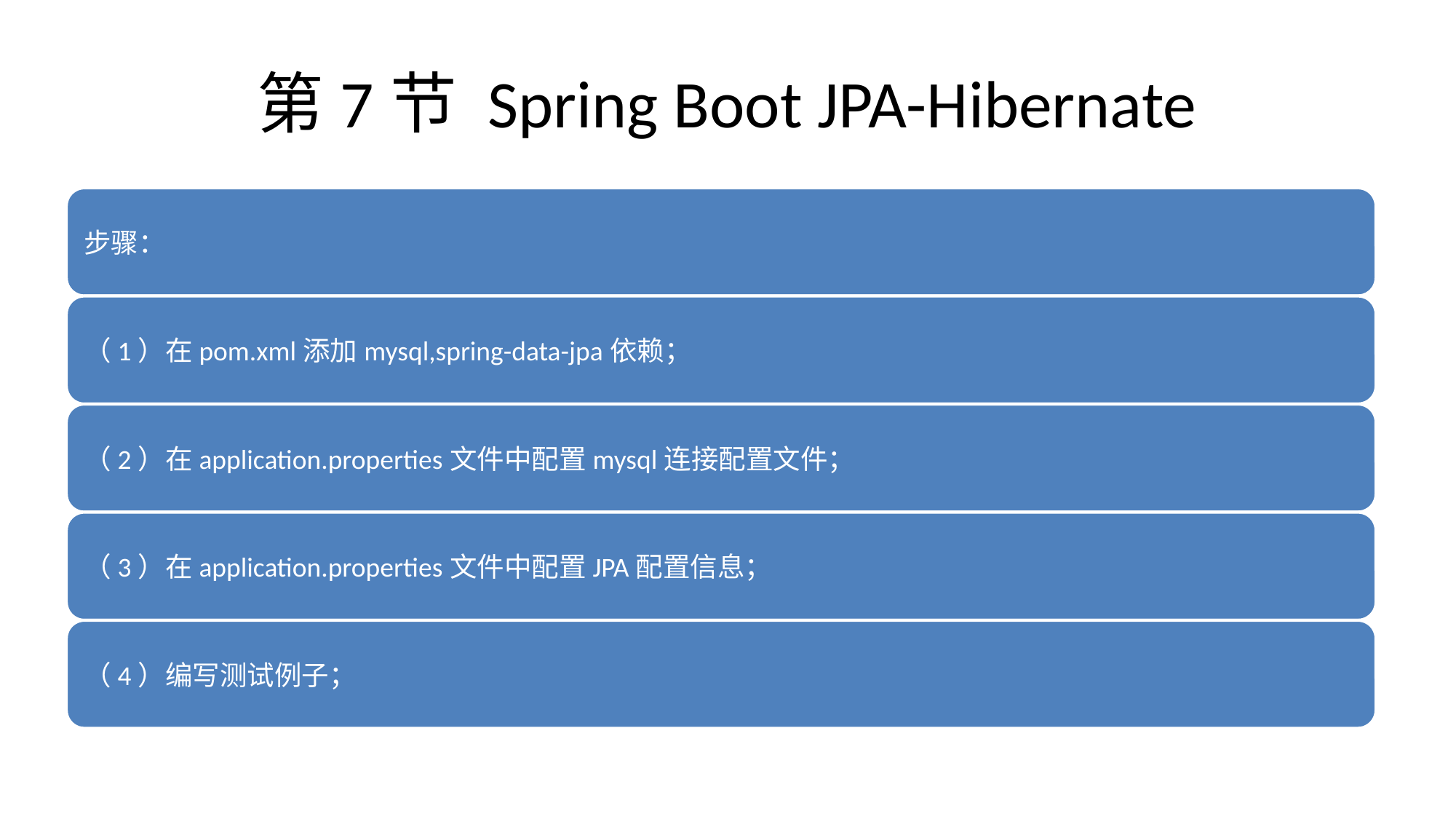

# 第7节 Spring Boot JPA-Hibernate
步骤：
（1）在pom.xml添加mysql,spring-data-jpa依赖；
（2）在application.properties文件中配置mysql连接配置文件；
（3）在application.properties文件中配置JPA配置信息；
（4）编写测试例子；